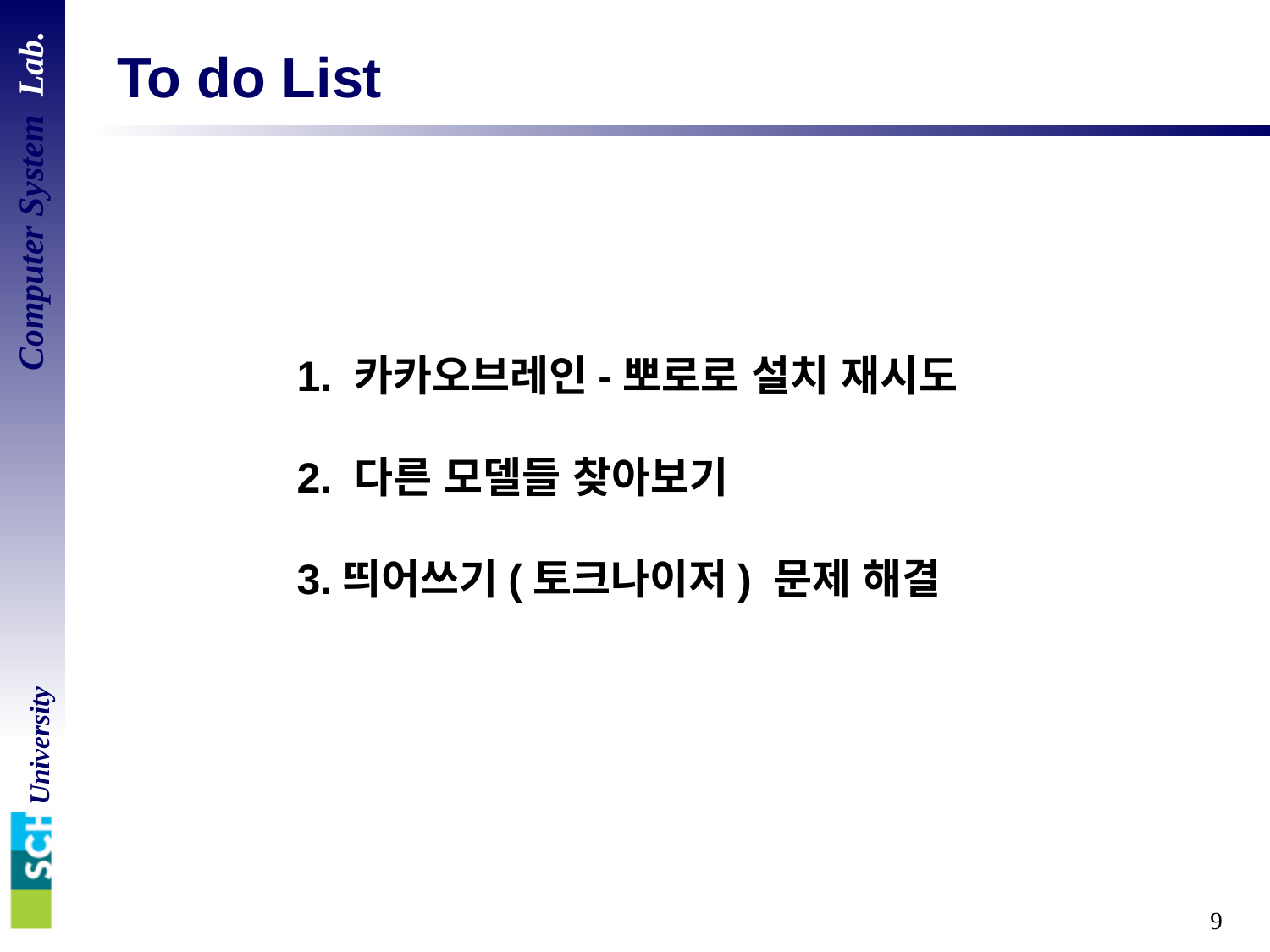

# To do List
1. 카카오브레인-뽀로로 설치 재시도

2. 다른 모델들 찾아보기

3.띄어쓰기(토크나이저) 문제 해결